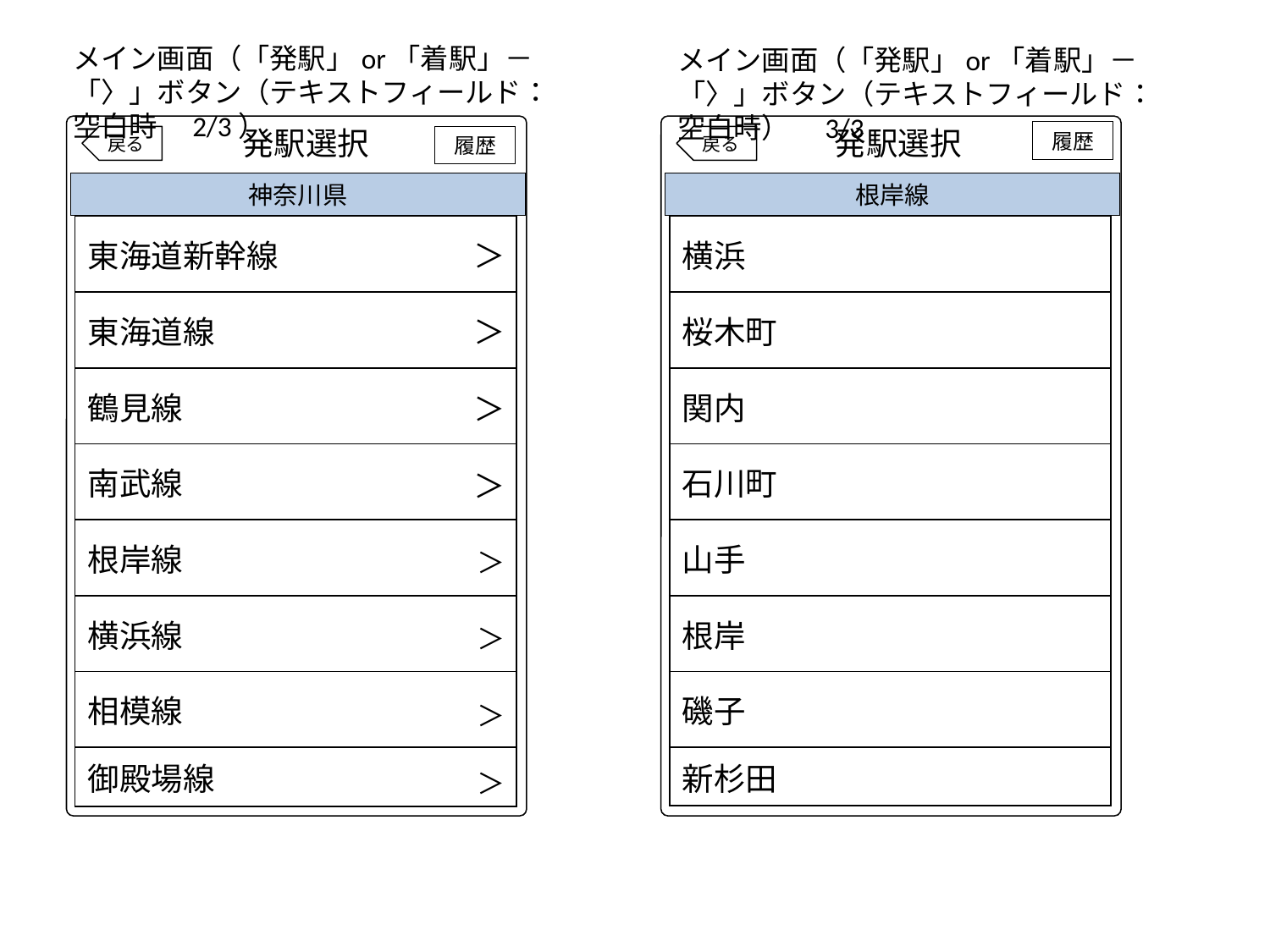

メイン画面（「発駅」or「着駅」－「〉」ボタン（テキストフィールド：空白時　2/3）
メイン画面（「発駅」or「着駅」－「〉」ボタン（テキストフィールド：空白時）　3/3

発駅選択
発駅選択
履歴
履歴
戻る
戻る
神奈川県
根岸線
| ＞ |
| --- |
| ＞ |
| ＞ |
| ＞ |
| ＞ |
| ＞ |
| ＞ |
| ＞ |
| 東海道新幹線 |
| --- |
| 東海道線 |
| 鶴見線 |
| 南武線 |
| 根岸線 |
| 横浜線 |
| 相模線 |
| 御殿場線 |
| 横浜 |
| --- |
| 桜木町 |
| 関内 |
| 石川町 |
| 山手 |
| 根岸 |
| 磯子 |
| 新杉田 |